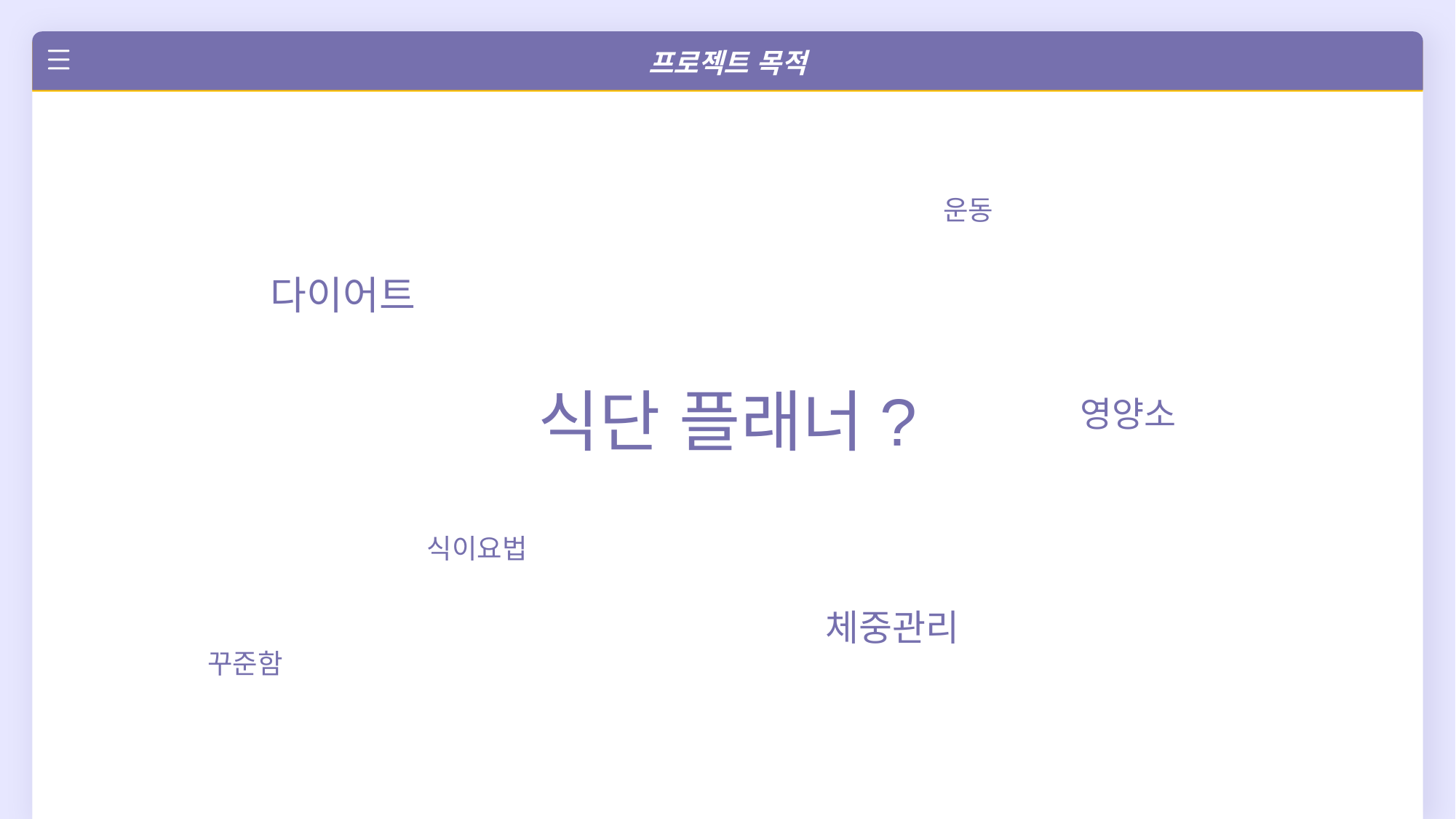

프로젝트 목적

운동
다이어트
식단 플래너?
영양소
식이요법
체중관리
꾸준함